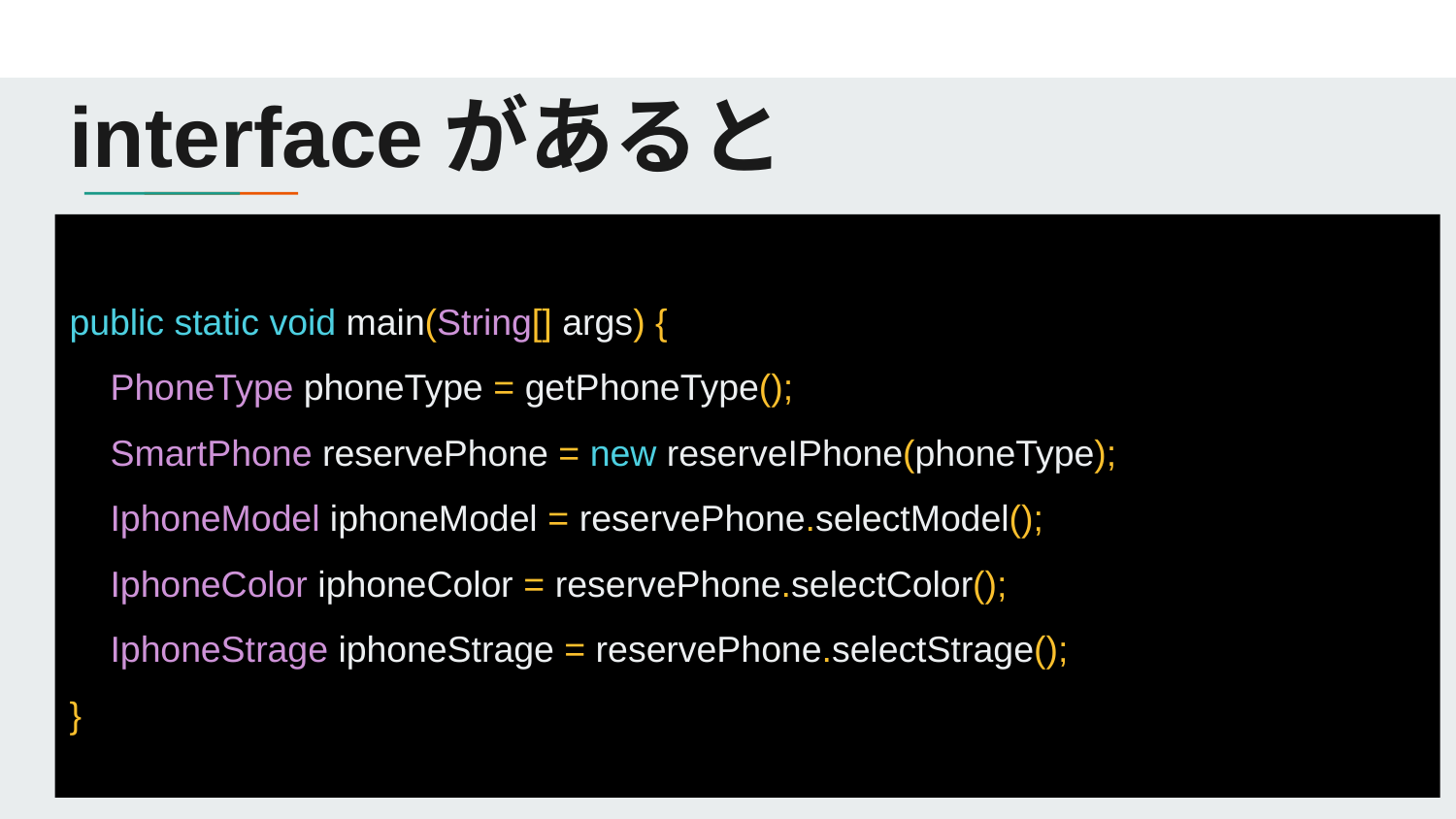

# interfaceがあると
public static void main(String[] args) {
    PhoneType phoneType = getPhoneType();
    SmartPhone reservePhone = new reserveIPhone(phoneType);
    IphoneModel iphoneModel = reservePhone.selectModel();
    IphoneColor iphoneColor = reservePhone.selectColor();
    IphoneStrage iphoneStrage = reservePhone.selectStrage();
}